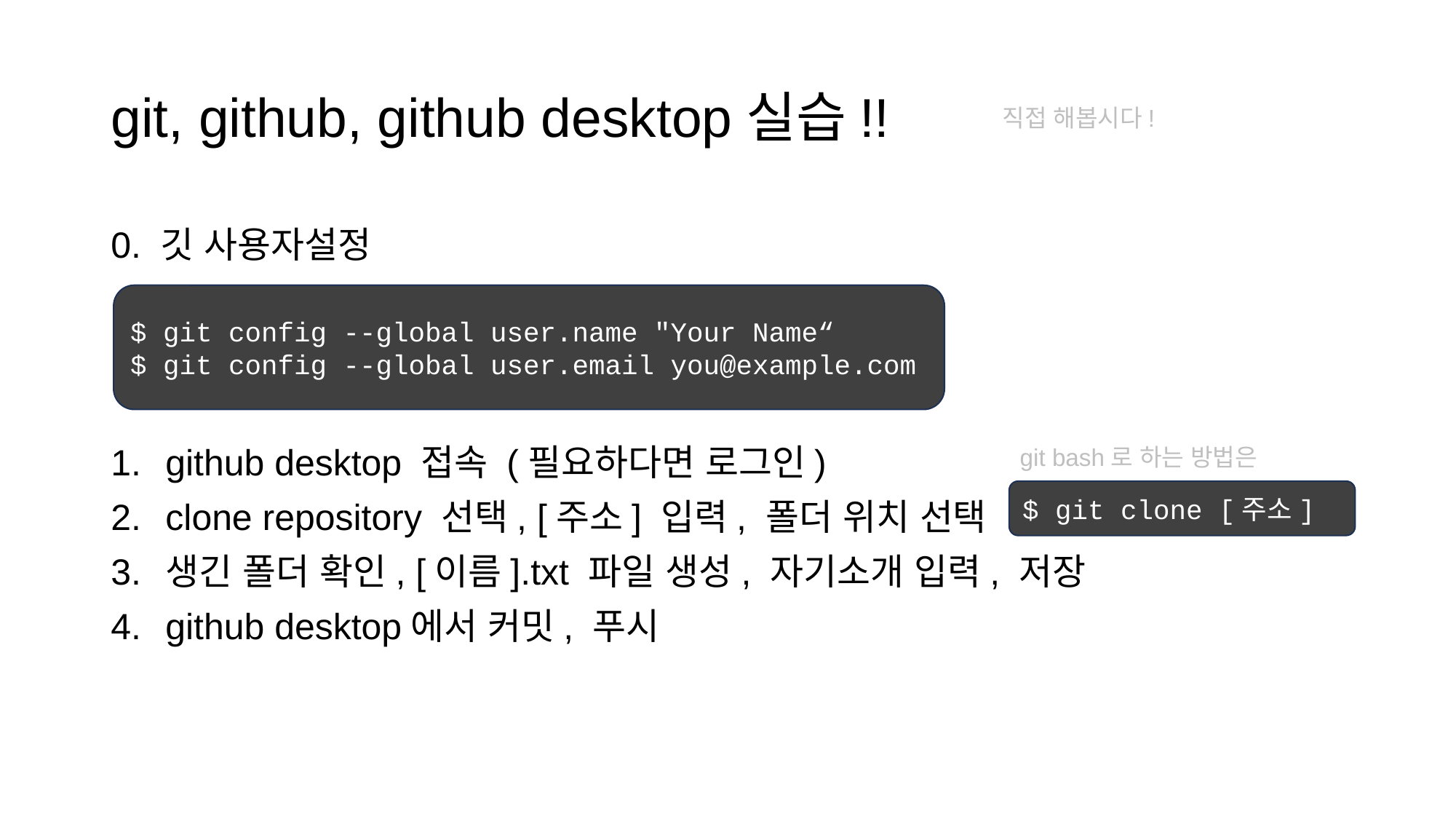

# git, github, github desktop실습!!
직접 해봅시다!
0. 깃 사용자설정

github desktop 접속 (필요하다면 로그인)
clone repository 선택, [주소] 입력, 폴더 위치 선택
생긴 폴더 확인, [이름].txt 파일 생성, 자기소개 입력, 저장
github desktop에서 커밋, 푸시

$ git config --global user.name "Your Name“
$ git config --global user.email you@example.com
git bash로 하는 방법은
$ git clone [주소]